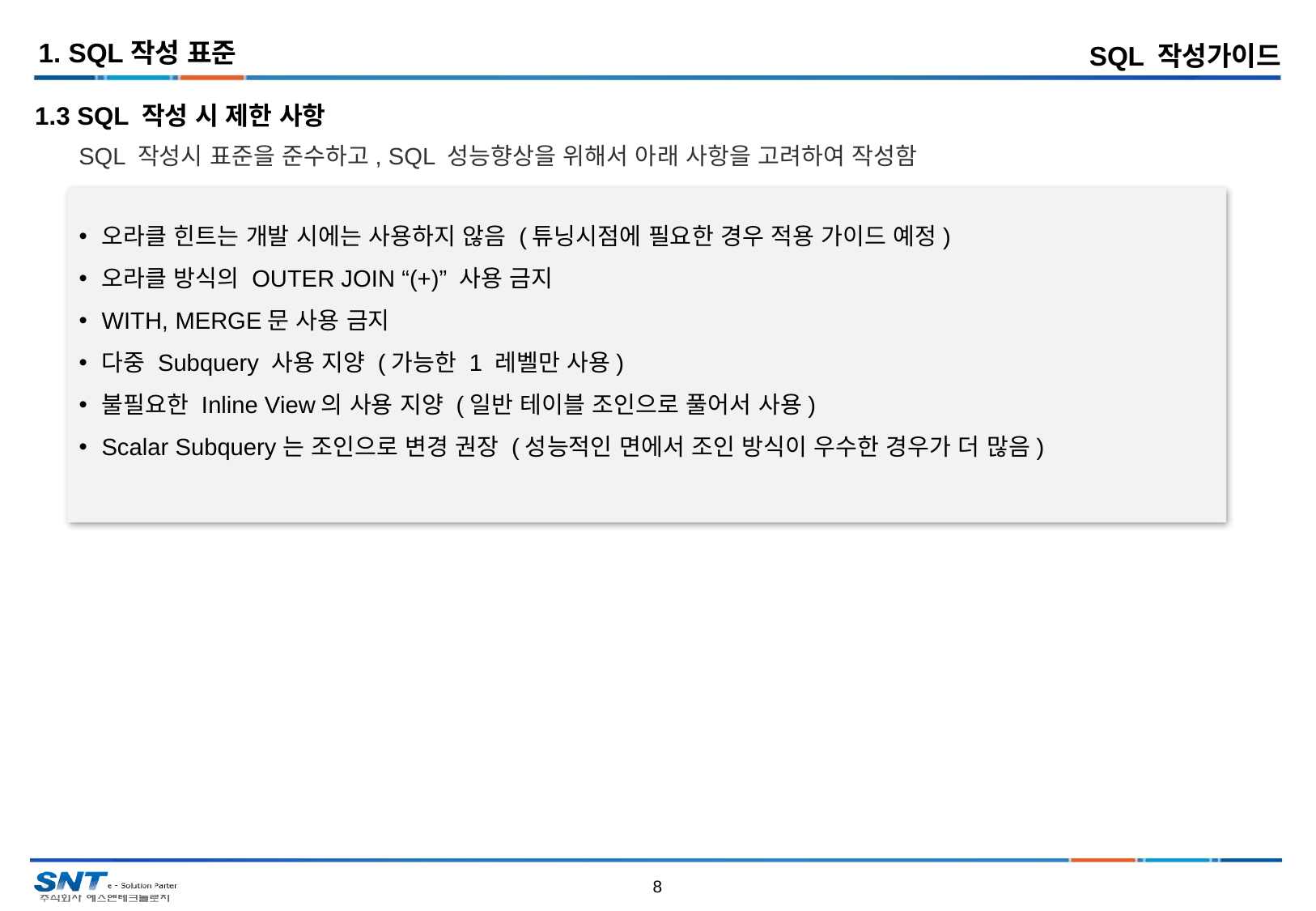

1. SQL작성 표준
SQL 작성가이드
1.3 SQL 작성 시 제한 사항
SQL 작성시 표준을 준수하고, SQL 성능향상을 위해서 아래 사항을 고려하여 작성함
오라클 힌트는 개발 시에는 사용하지 않음 (튜닝시점에 필요한 경우 적용 가이드 예정)
오라클 방식의 OUTER JOIN “(+)” 사용 금지
WITH, MERGE문 사용 금지
다중 Subquery 사용 지양 (가능한 1 레벨만 사용)
불필요한 Inline View의 사용 지양 (일반 테이블 조인으로 풀어서 사용)
Scalar Subquery는 조인으로 변경 권장 (성능적인 면에서 조인 방식이 우수한 경우가 더 많음)